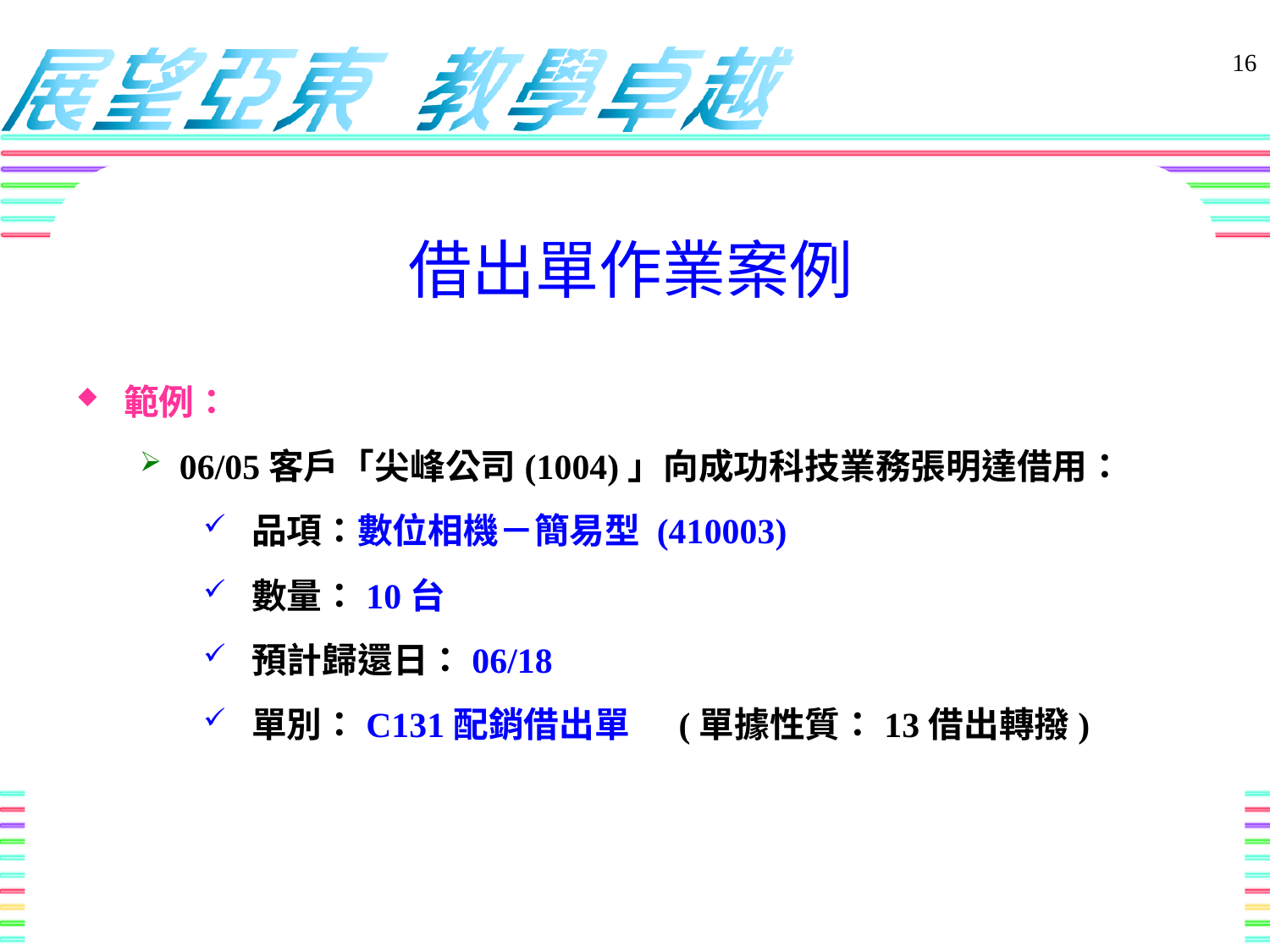

借出單作業案例
16

範例：
06/05客戶「尖峰公司(1004)」向成功科技業務張明達借用：
 品項：數位相機－簡易型 (410003)
 數量：10台
 預計歸還日：06/18
 單別：C131配銷借出單     (單據性質：13借出轉撥)